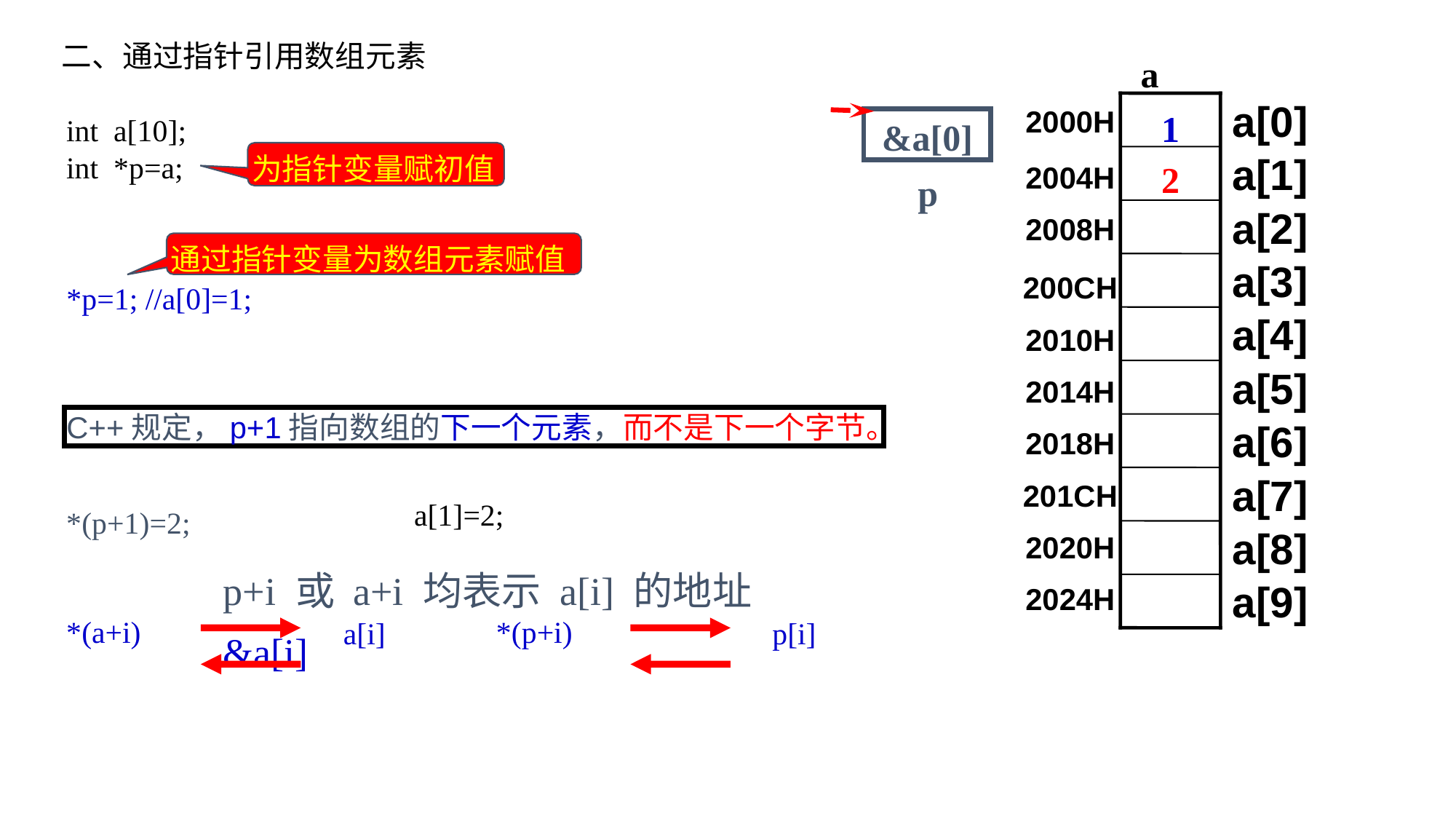

二、通过指针引用数组元素
a
2000H

a[0]

a[1]

2004H

a[2]

2008H

a[3]

200CH

a[4]

2010H

a[5]

2014H

a[6]

2018H

201CH

a[7]

2020H

a[8]

2024H

a[9]

&a[0]
p
1

int  a[10];
int  *p=a;
为指针变量赋初值
2
通过指针变量为数组元素赋值
*p=1; //a[0]=1;
C++规定，p+1指向数组的下一个元素，而不是下一个字节。
a[1]=2;
*(p+1)=2;
p+i 或 a+i 均表示 a[i] 的地址 &a[i]
*(a+i)
a[i]

*(p+i)
p[i]